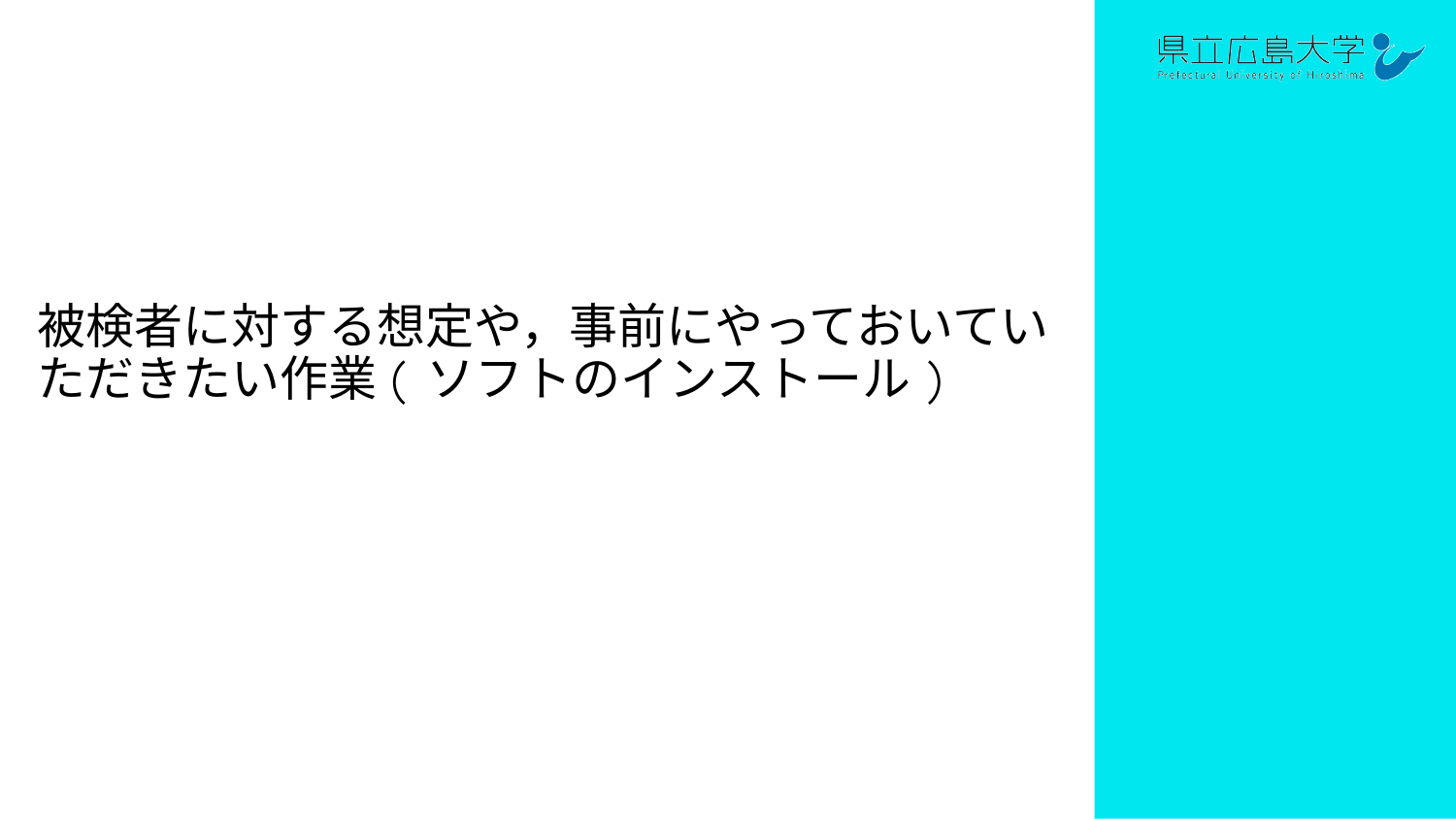

# 被検者に対する想定や，事前にやっておいていただきたい作業(ソフトのインストール)